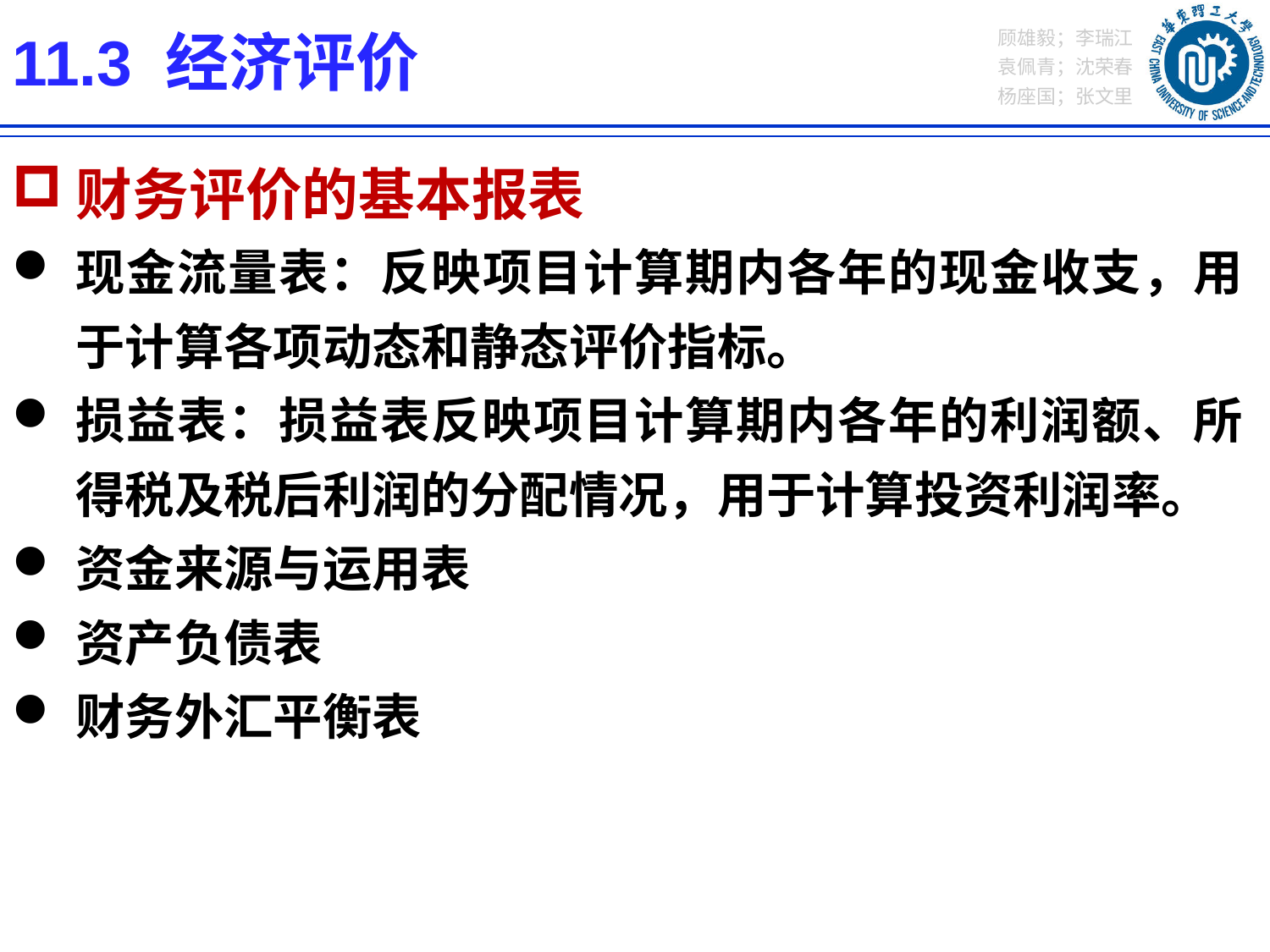

11.3 经济评价
财务评价的基本报表
现金流量表：反映项目计算期内各年的现金收支，用于计算各项动态和静态评价指标。
损益表：损益表反映项目计算期内各年的利润额、所得税及税后利润的分配情况，用于计算投资利润率。
资金来源与运用表
资产负债表
财务外汇平衡表